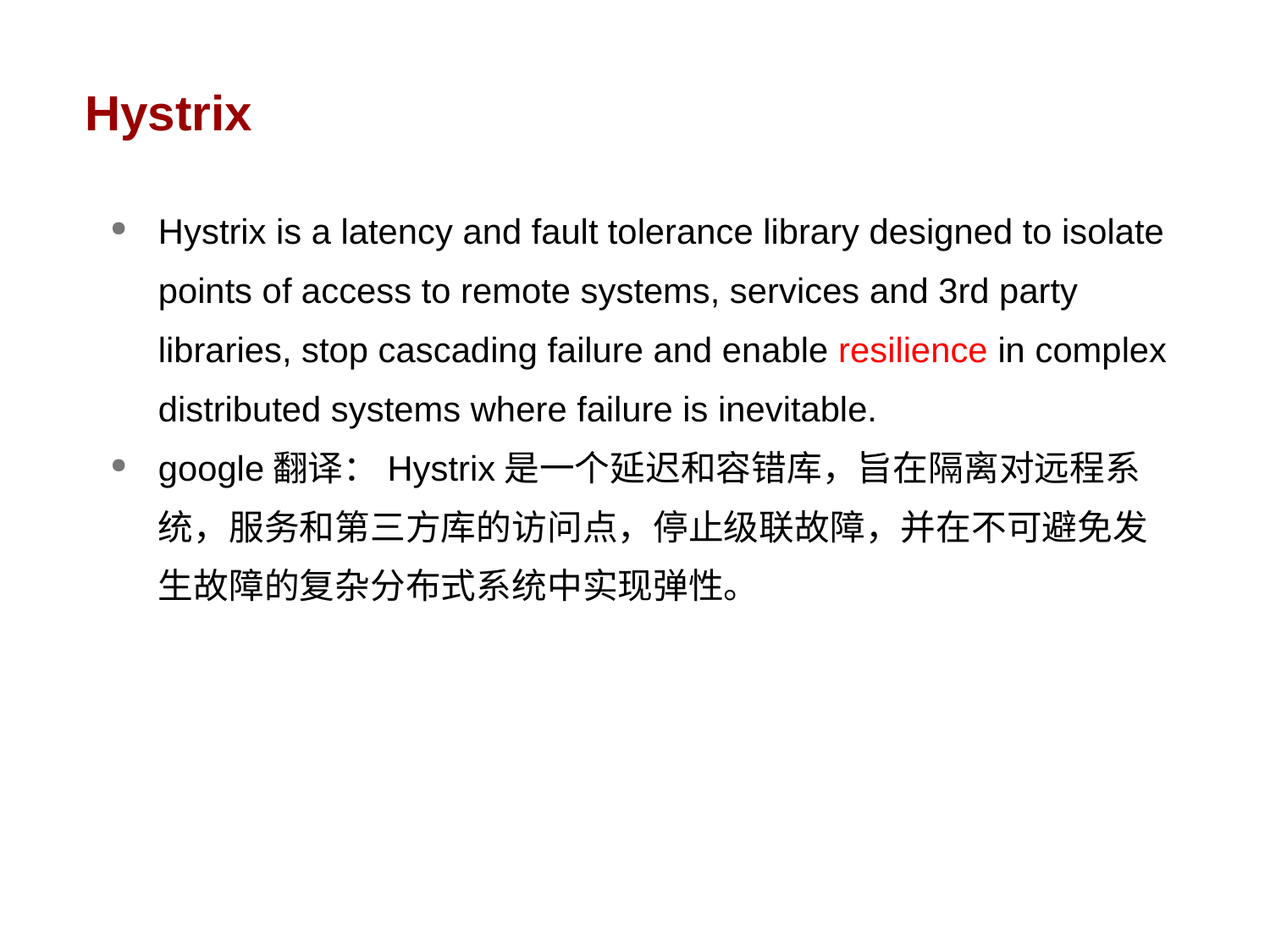

# Hystrix
Hystrix is a latency and fault tolerance library designed to isolate points of access to remote systems, services and 3rd party libraries, stop cascading failure and enable resilience in complex distributed systems where failure is inevitable.
google翻译：Hystrix是一个延迟和容错库，旨在隔离对远程系统，服务和第三方库的访问点，停止级联故障，并在不可避免发生故障的复杂分布式系统中实现弹性。